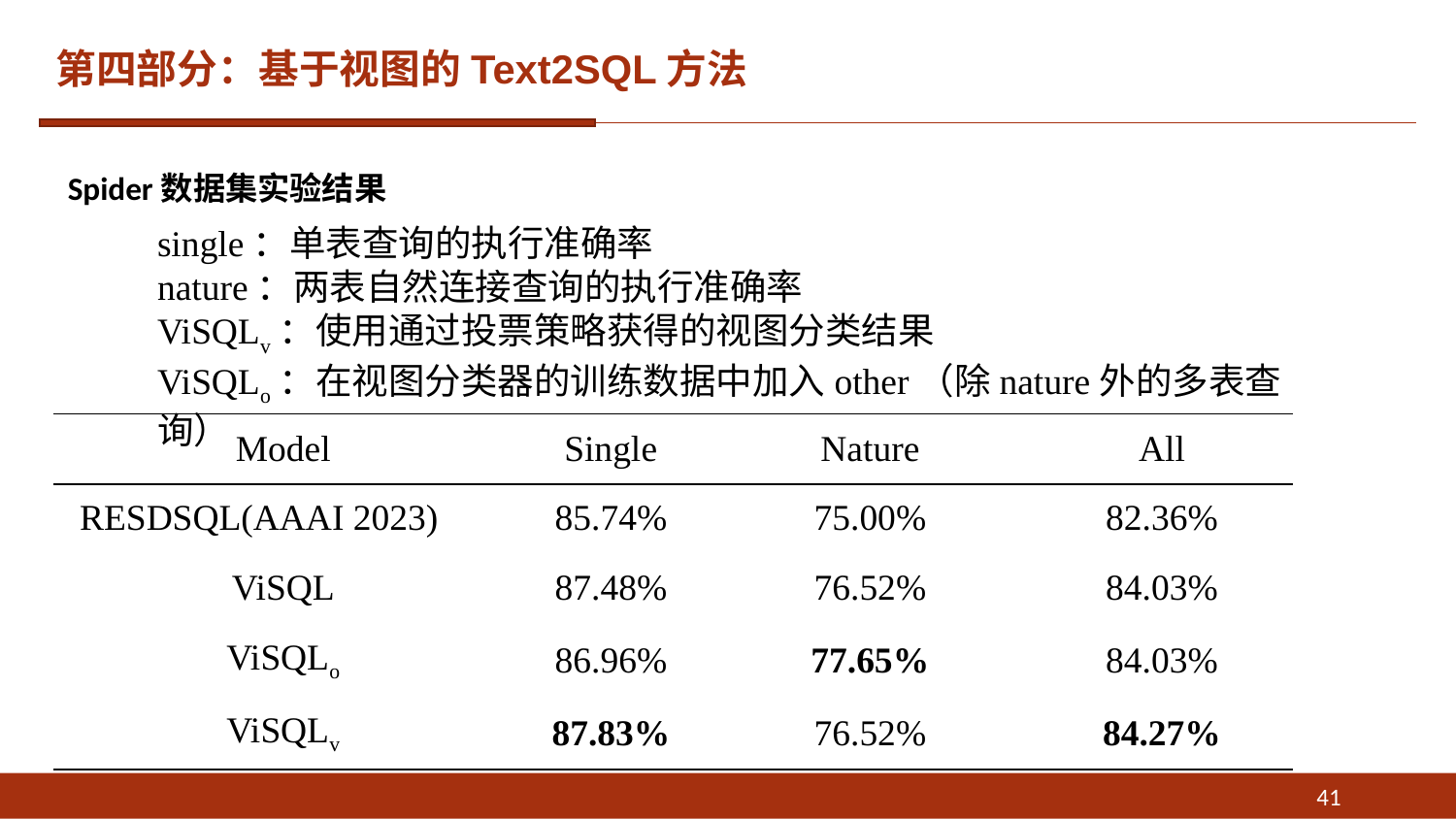

# 第四部分：基于视图的Text2SQL方法
Spider数据集实验结果
single：单表查询的执行准确率
nature：两表自然连接查询的执行准确率
ViSQLv：使用通过投票策略获得的视图分类结果
ViSQLo：在视图分类器的训练数据中加入other（除nature外的多表查询）
| Model | Single | Nature | All |
| --- | --- | --- | --- |
| RESDSQL(AAAI 2023) | 85.74% | 75.00% | 82.36% |
| ViSQL | 87.48% | 76.52% | 84.03% |
| ViSQLo | 86.96% | 77.65% | 84.03% |
| ViSQLv | 87.83% | 76.52% | 84.27% |
41